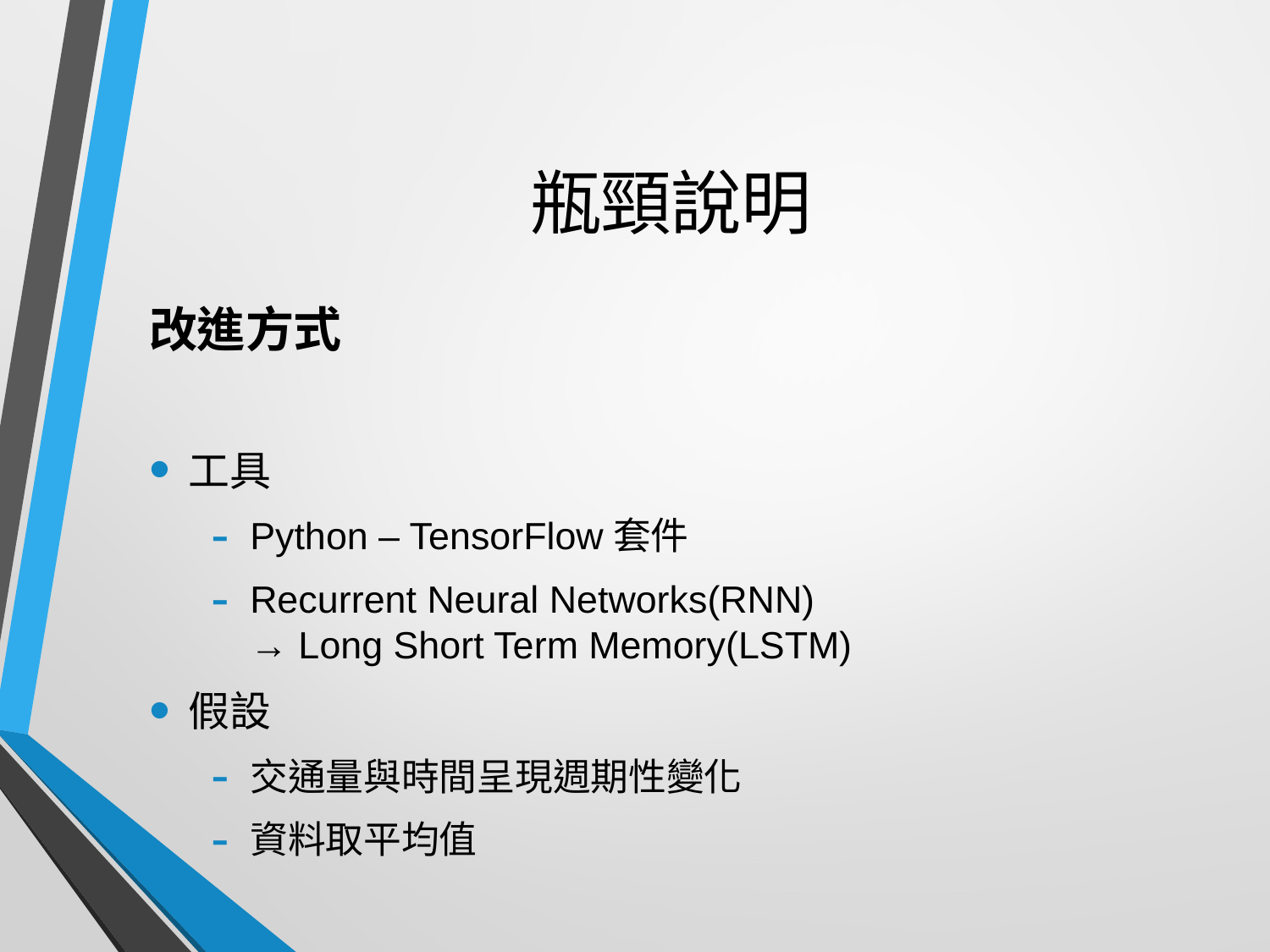

# 瓶頸說明
改進方式

工具
Python – TensorFlow套件
Recurrent Neural Networks(RNN)
→ Long Short Term Memory(LSTM)
假設
交通量與時間呈現週期性變化
資料取平均值